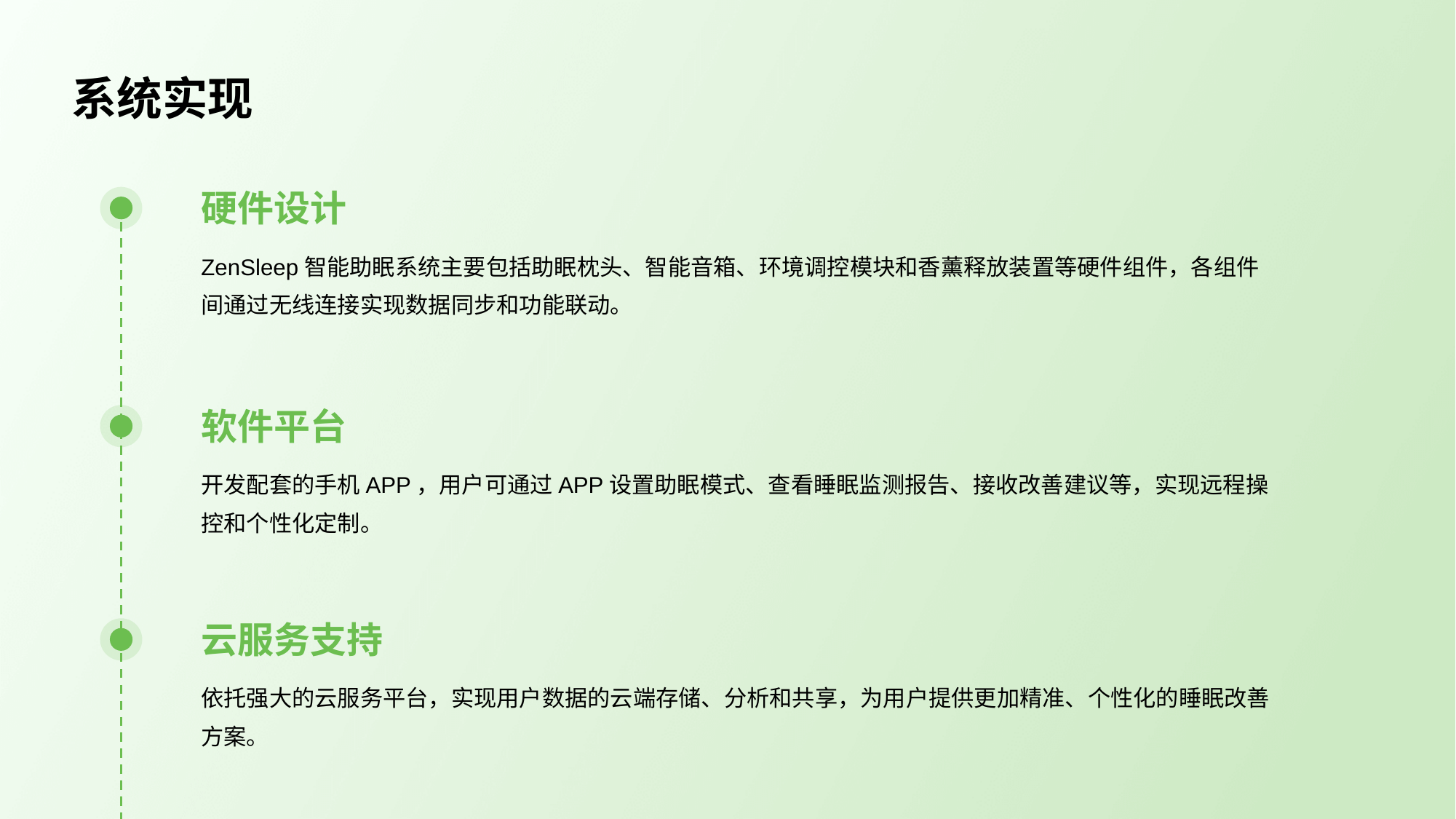

系统实现
硬件设计

ZenSleep智能助眠系统主要包括助眠枕头、智能音箱、环境调控模块和香薰释放装置等硬件组件，各组件间通过无线连接实现数据同步和功能联动。
软件平台

开发配套的手机APP，用户可通过APP设置助眠模式、查看睡眠监测报告、接收改善建议等，实现远程操控和个性化定制。
云服务支持

依托强大的云服务平台，实现用户数据的云端存储、分析和共享，为用户提供更加精准、个性化的睡眠改善方案。